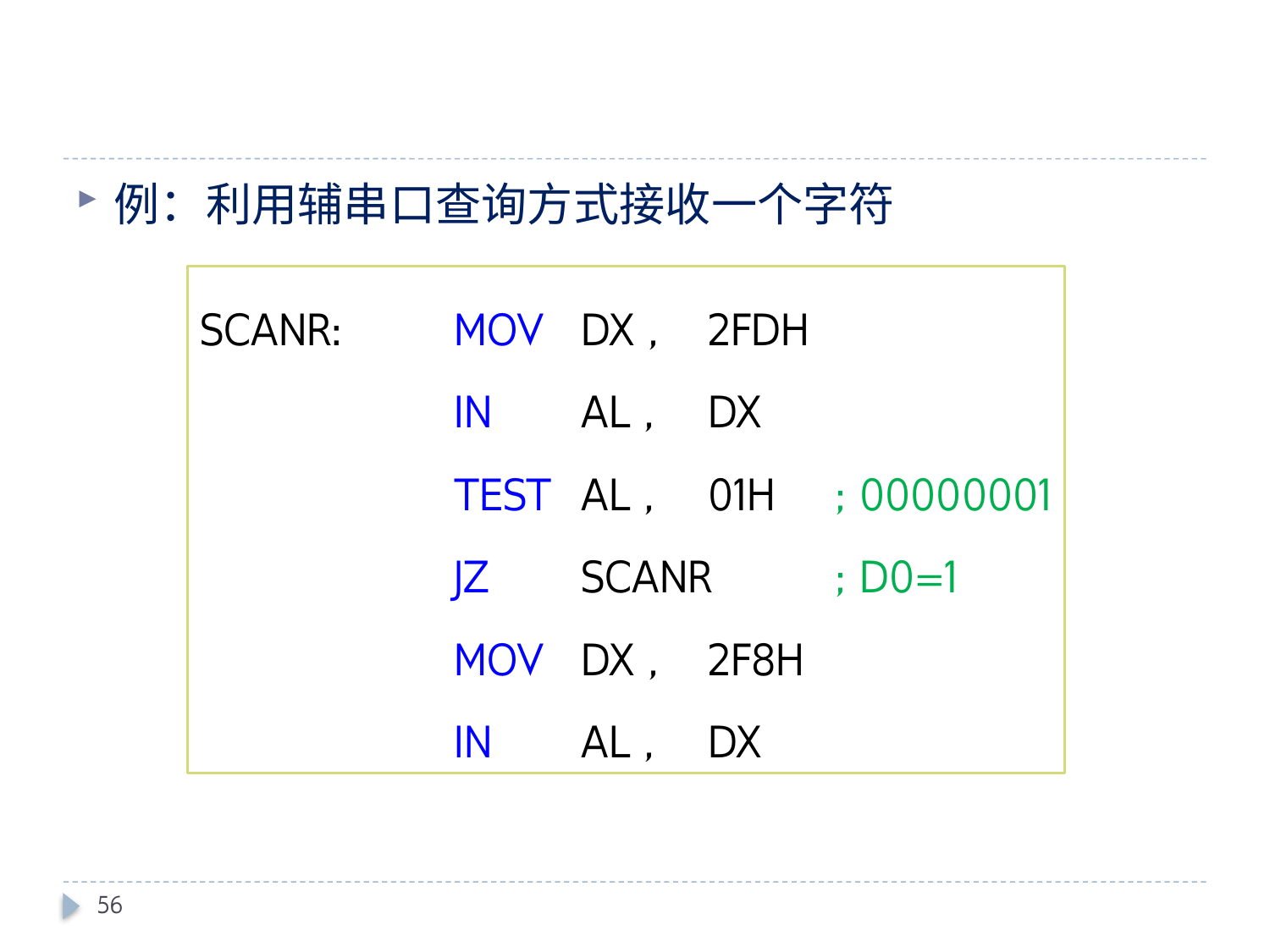

例：利用辅串口查询方式接收一个字符
SCANR:	MOV	DX ,	2FDH
		IN	AL ,	DX
		TEST	AL ,	01H	; 00000001
		JZ	SCANR	; D0=1
		MOV	DX ,	2F8H
		IN	AL ,	DX
56